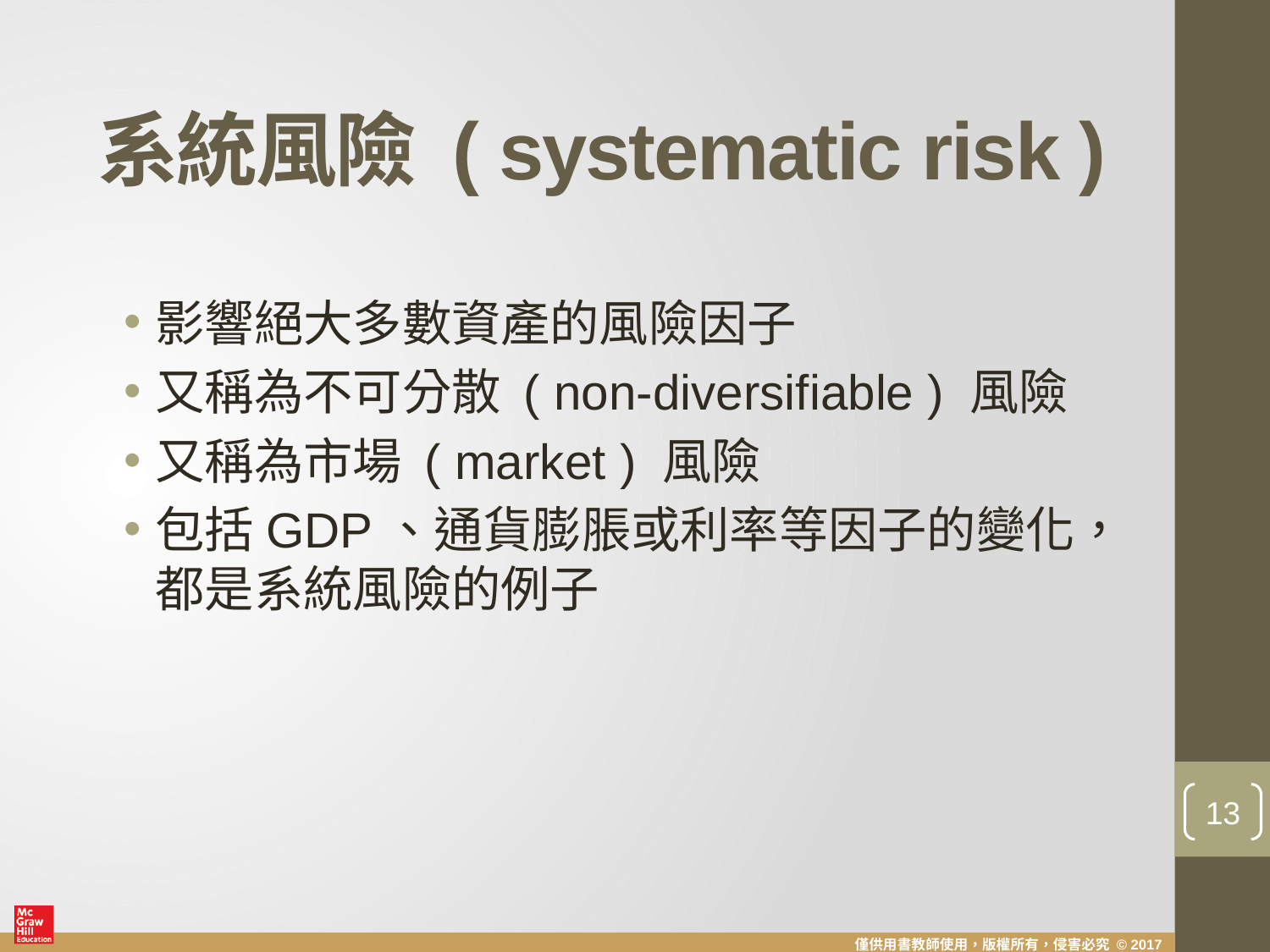

# 系統風險 ( systematic risk )
影響絕大多數資產的風險因子
又稱為不可分散 ( non-diversifiable ) 風險
又稱為市場 ( market ) 風險
包括GDP、通貨膨脹或利率等因子的變化，都是系統風險的例子
13